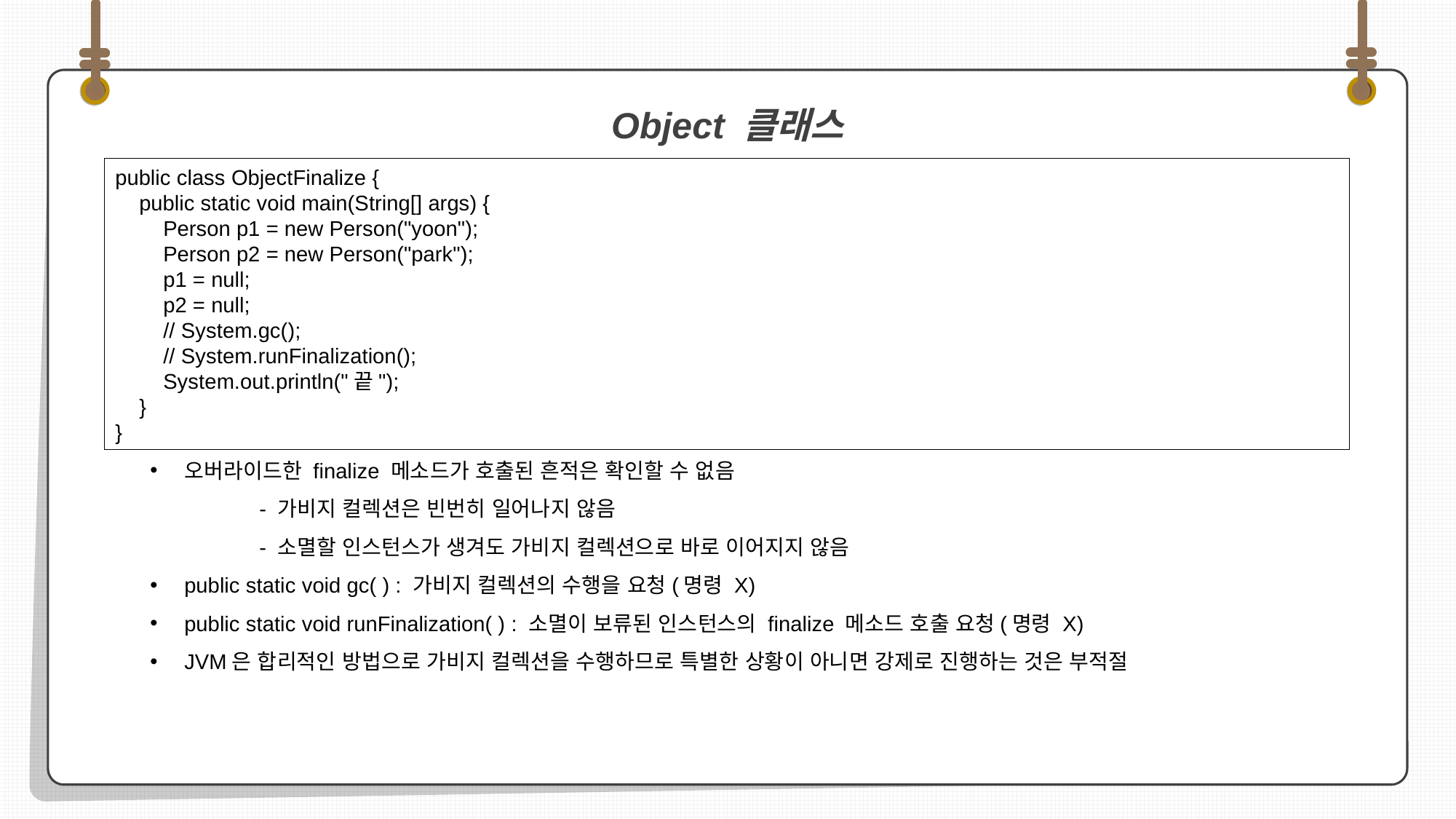

오버라이드한 finalize 메소드가 호출된 흔적은 확인할 수 없음
	- 가비지 컬렉션은 빈번히 일어나지 않음
	- 소멸할 인스턴스가 생겨도 가비지 컬렉션으로 바로 이어지지 않음
public static void gc( ) : 가비지 컬렉션의 수행을 요청(명령 X)
public static void runFinalization( ) : 소멸이 보류된 인스턴스의 finalize 메소드 호출 요청(명령 X)
JVM은 합리적인 방법으로 가비지 컬렉션을 수행하므로 특별한 상황이 아니면 강제로 진행하는 것은 부적절
Object 클래스

public class ObjectFinalize {
    public static void main(String[] args) {
        Person p1 = new Person("yoon");
        Person p2 = new Person("park");
        p1 = null;
        p2 = null;
        // System.gc();
        // System.runFinalization();
        System.out.println("끝");
    }
}